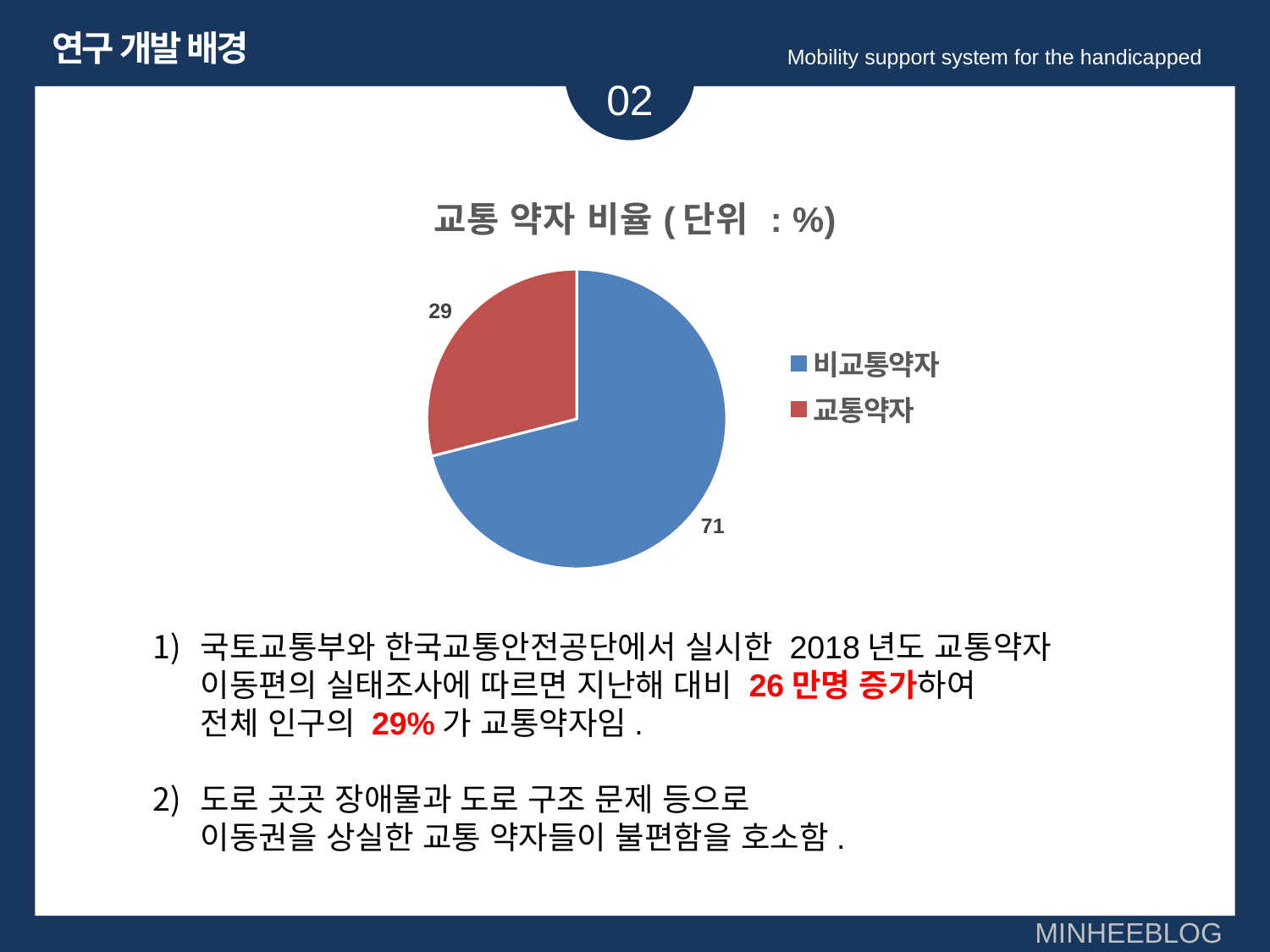

연구 개발 배경
Mobility support system for the handicapped
02

### Chart: 교통 약자 비율(단위 : %)

| Category | 교통 약자 비율 |
|---|---|
| 비교통약자 | 71.0 |
| 교통약자 | 29.0 |
국토교통부와 한국교통안전공단에서 실시한 2018년도 교통약자
이동편의 실태조사에 따르면 지난해 대비 26만명 증가하여
전체 인구의 29%가 교통약자임.
도로 곳곳 장애물과 도로 구조 문제 등으로
이동권을 상실한 교통 약자들이 불편함을 호소함.
MINHEEBLOG